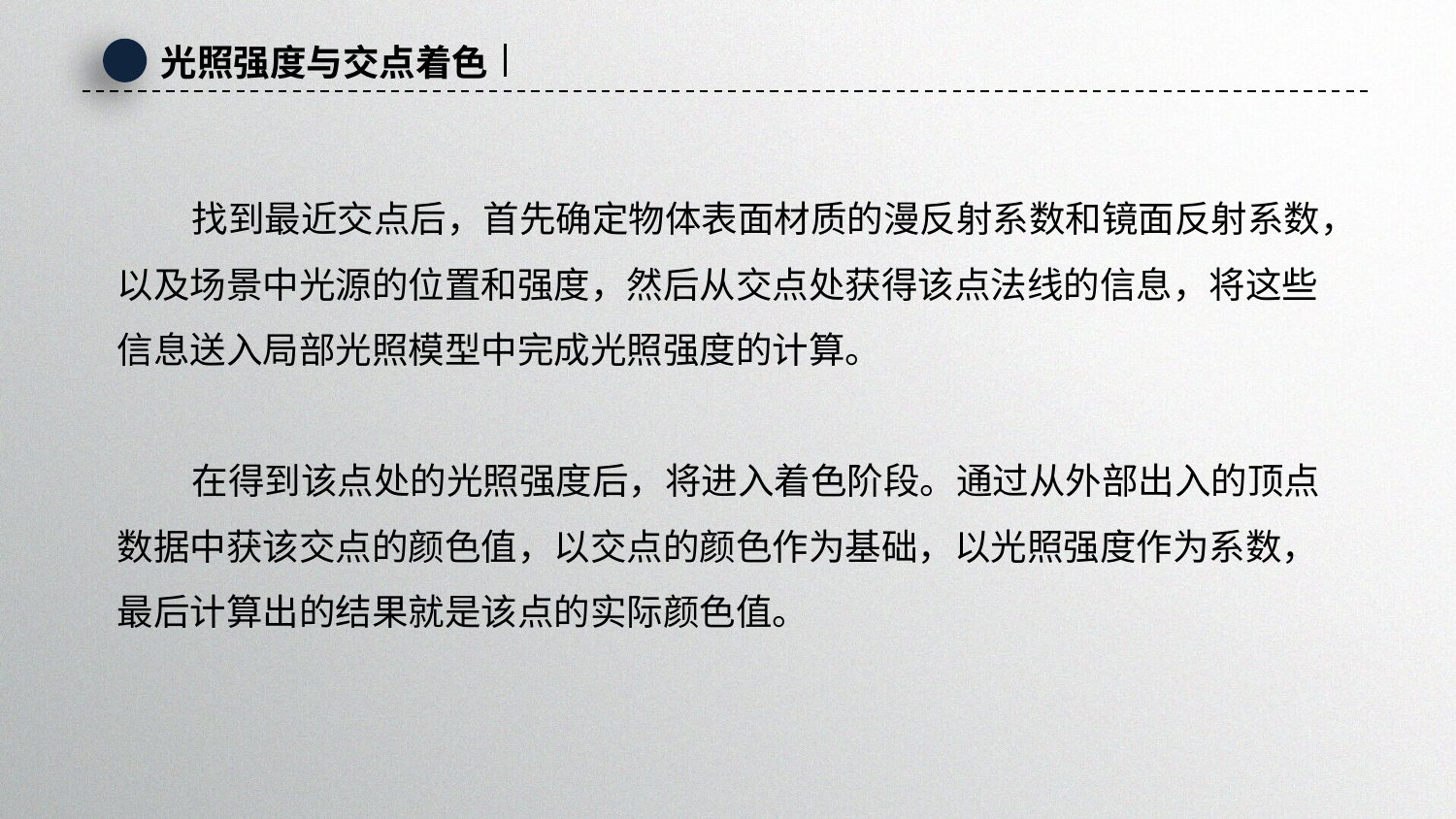

光照强度与交点着色

        找到最近交点后，首先确定物体表面材质的漫反射系数和镜面反射系数，
以及场景中光源的位置和强度，然后从交点处获得该点法线的信息，将这些
信息送入局部光照模型中完成光照强度的计算。

        在得到该点处的光照强度后，将进入着色阶段。通过从外部出入的顶点
数据中获该交点的颜色值，以交点的颜色作为基础，以光照强度作为系数，
最后计算出的结果就是该点的实际颜色值。